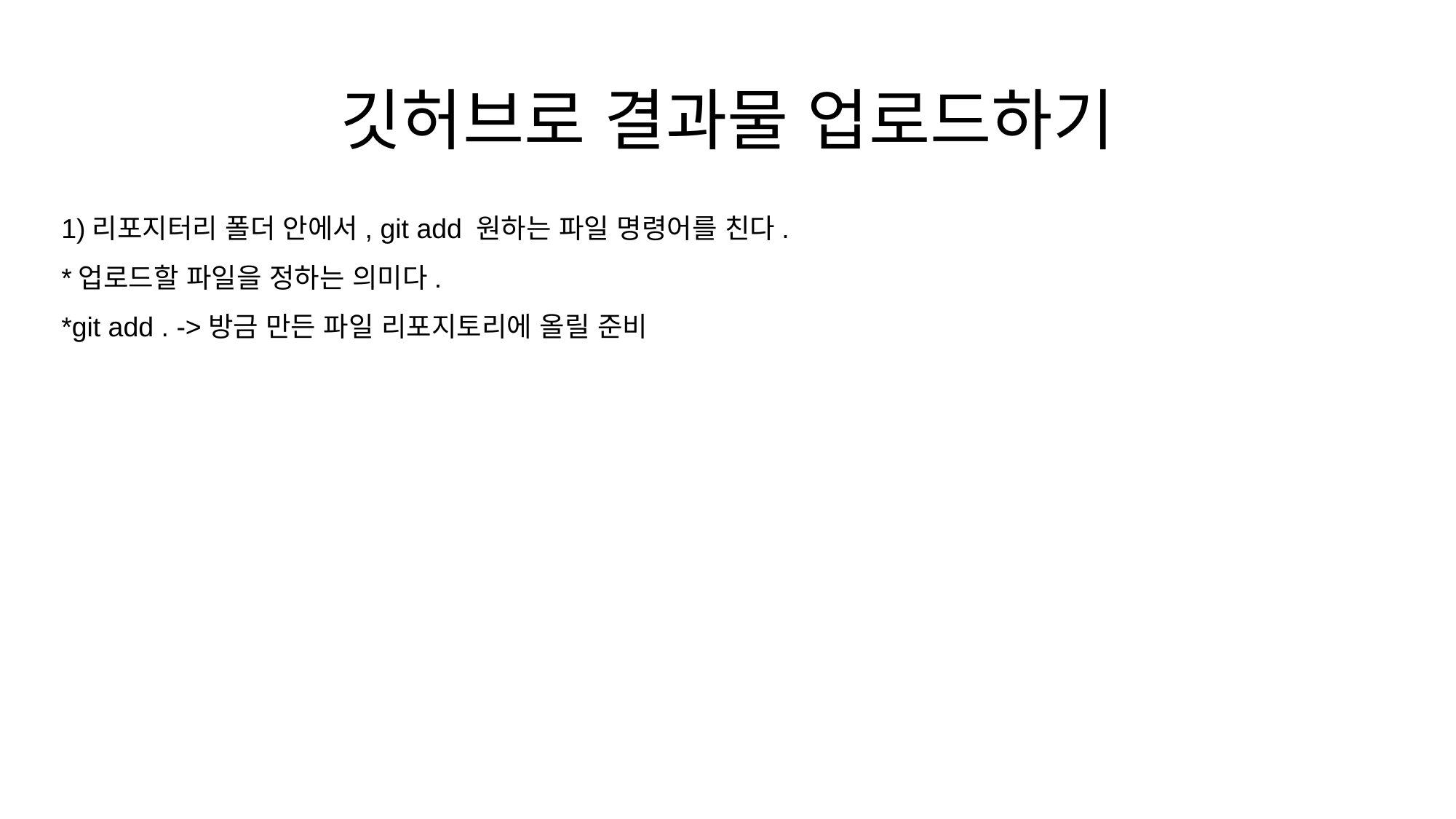

# 깃허브로 결과물 업로드하기
1)리포지터리 폴더 안에서, git add 원하는 파일 명령어를 친다.
*업로드할 파일을 정하는 의미다.
*git add . ->방금 만든 파일 리포지토리에 올릴 준비